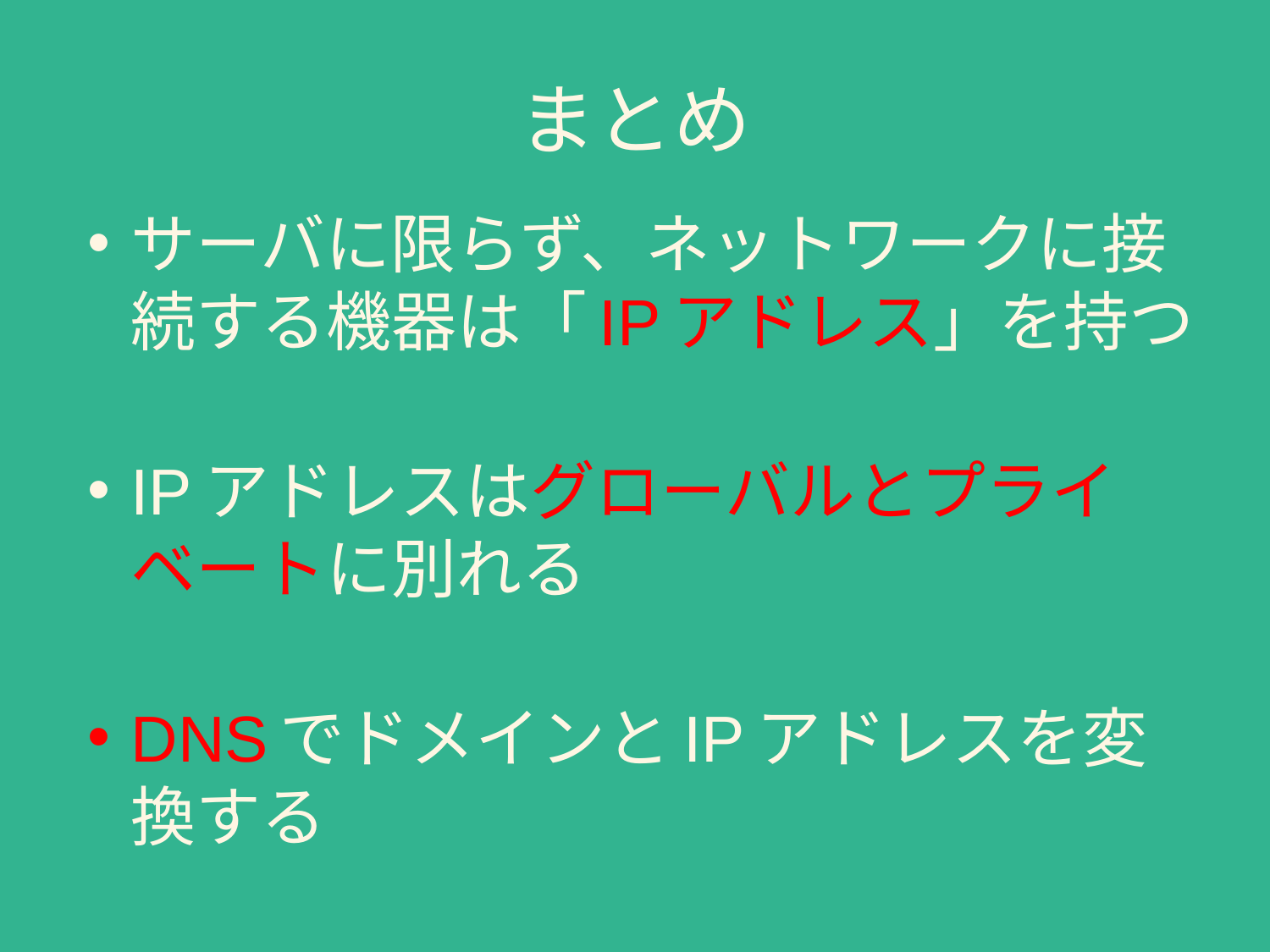

# まとめ
サーバに限らず、ネットワークに接続する機器は「IPアドレス」を持つ
IPアドレスはグローバルとプライベートに別れる
DNSでドメインとIPアドレスを変換する